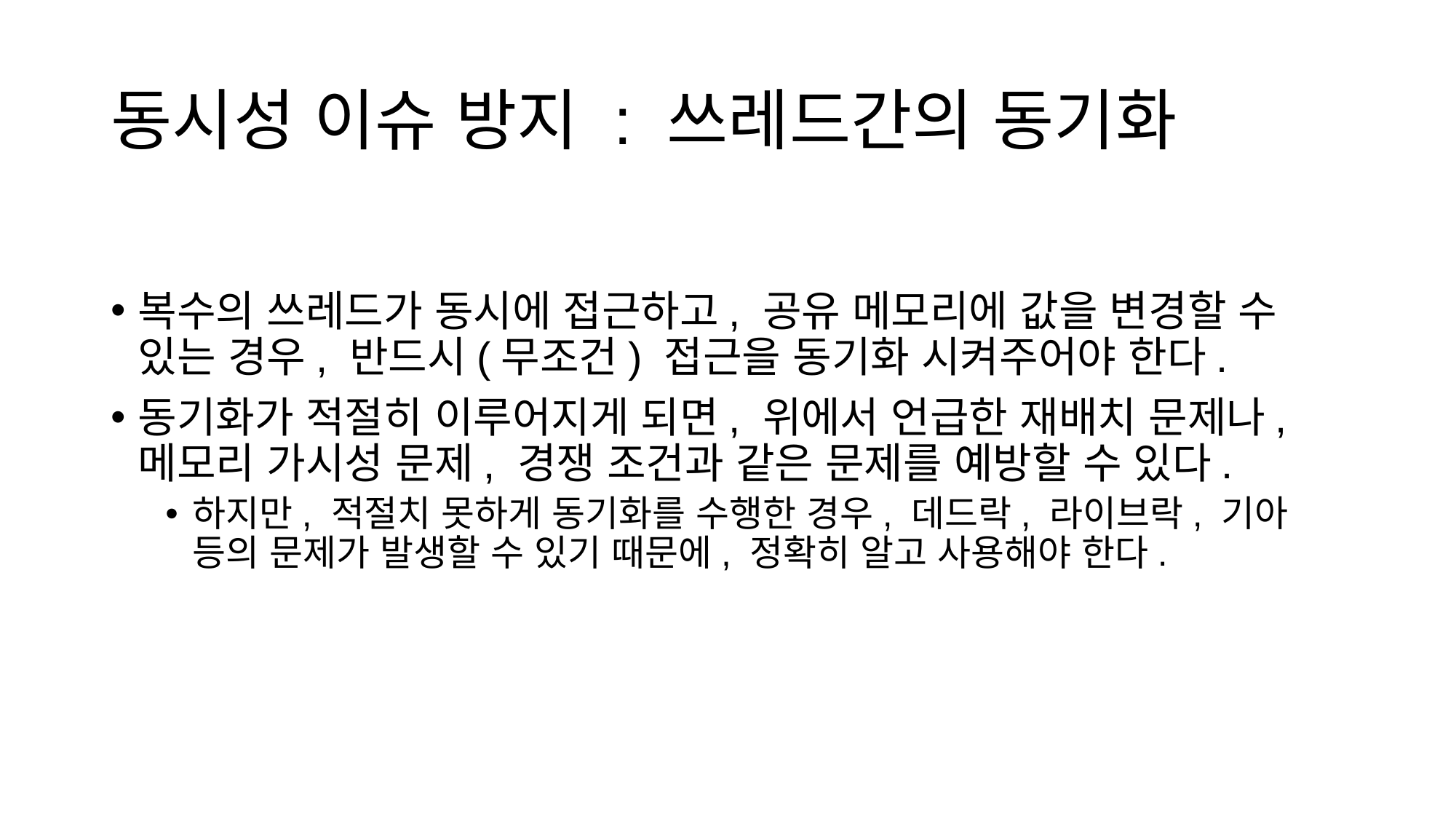

# 동시성 이슈 방지 : 쓰레드간의 동기화

복수의 쓰레드가 동시에 접근하고, 공유 메모리에 값을 변경할 수 있는 경우, 반드시(무조건) 접근을 동기화 시켜주어야 한다.
동기화가 적절히 이루어지게 되면, 위에서 언급한 재배치 문제나, 메모리 가시성 문제, 경쟁 조건과 같은 문제를 예방할 수 있다.
하지만, 적절치 못하게 동기화를 수행한 경우, 데드락, 라이브락, 기아 등의 문제가 발생할 수 있기 때문에, 정확히 알고 사용해야 한다.